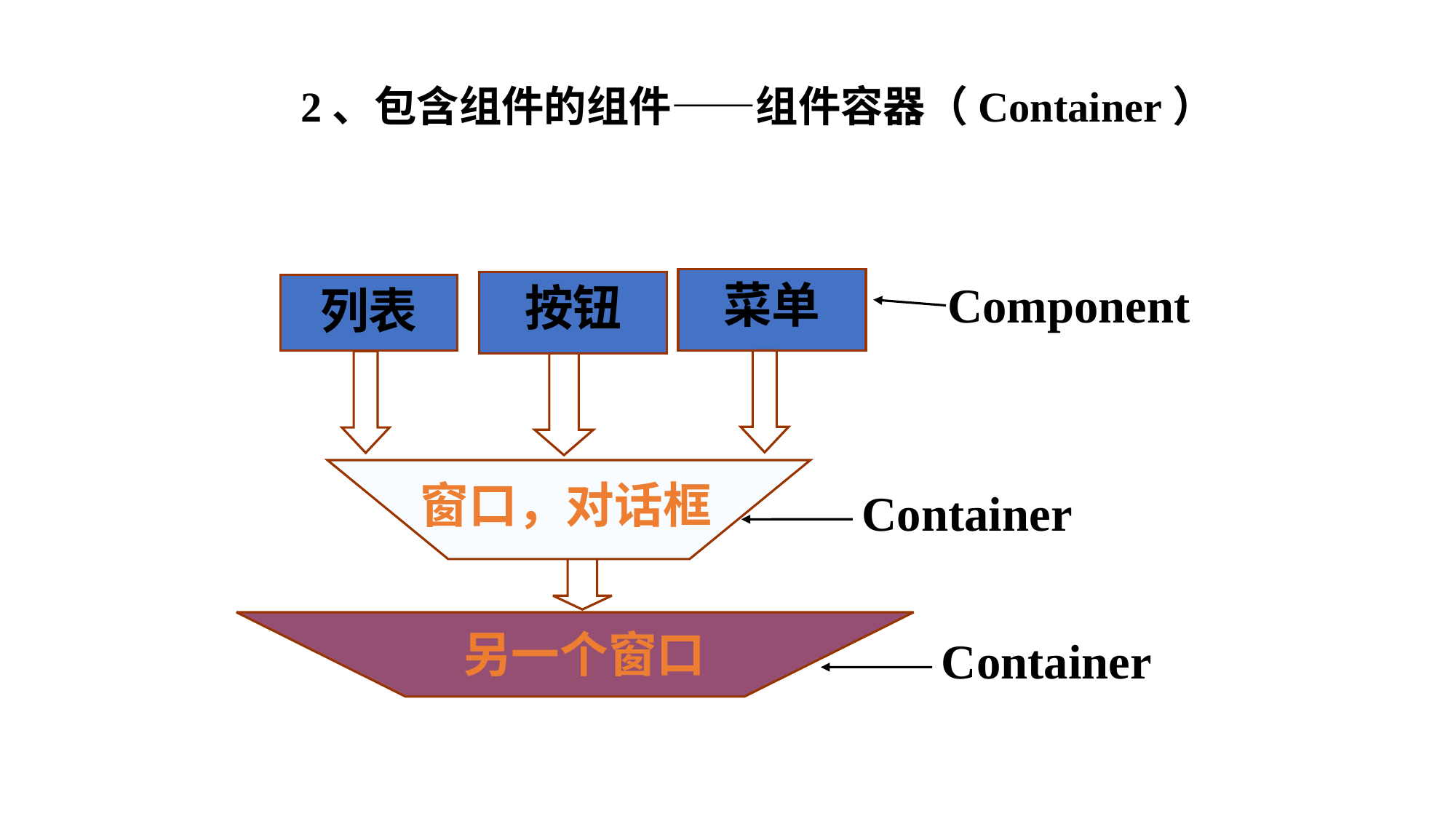

2、包含组件的组件——组件容器（Container）
菜单
Component
按钮
列表

窗口，对话框
Container

另一个窗口
Container